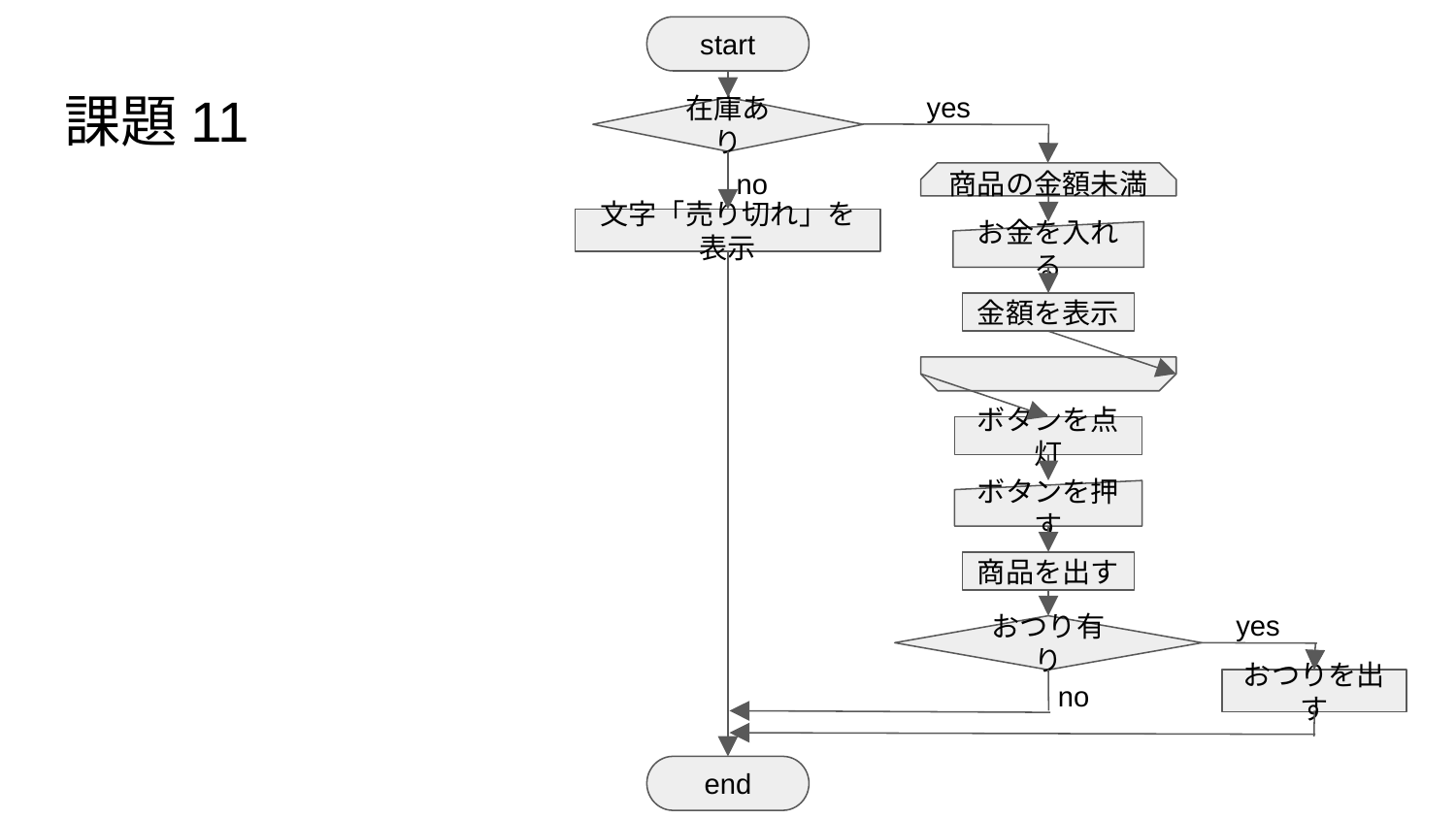

start
# 課題11
yes
在庫あり
no
商品の金額未満
文字「売り切れ」を表示
お金を入れる
金額を表示

ボタンを点灯
ボタンを押す
商品を出す
yes
おつり有り
おつりを出す
no
end